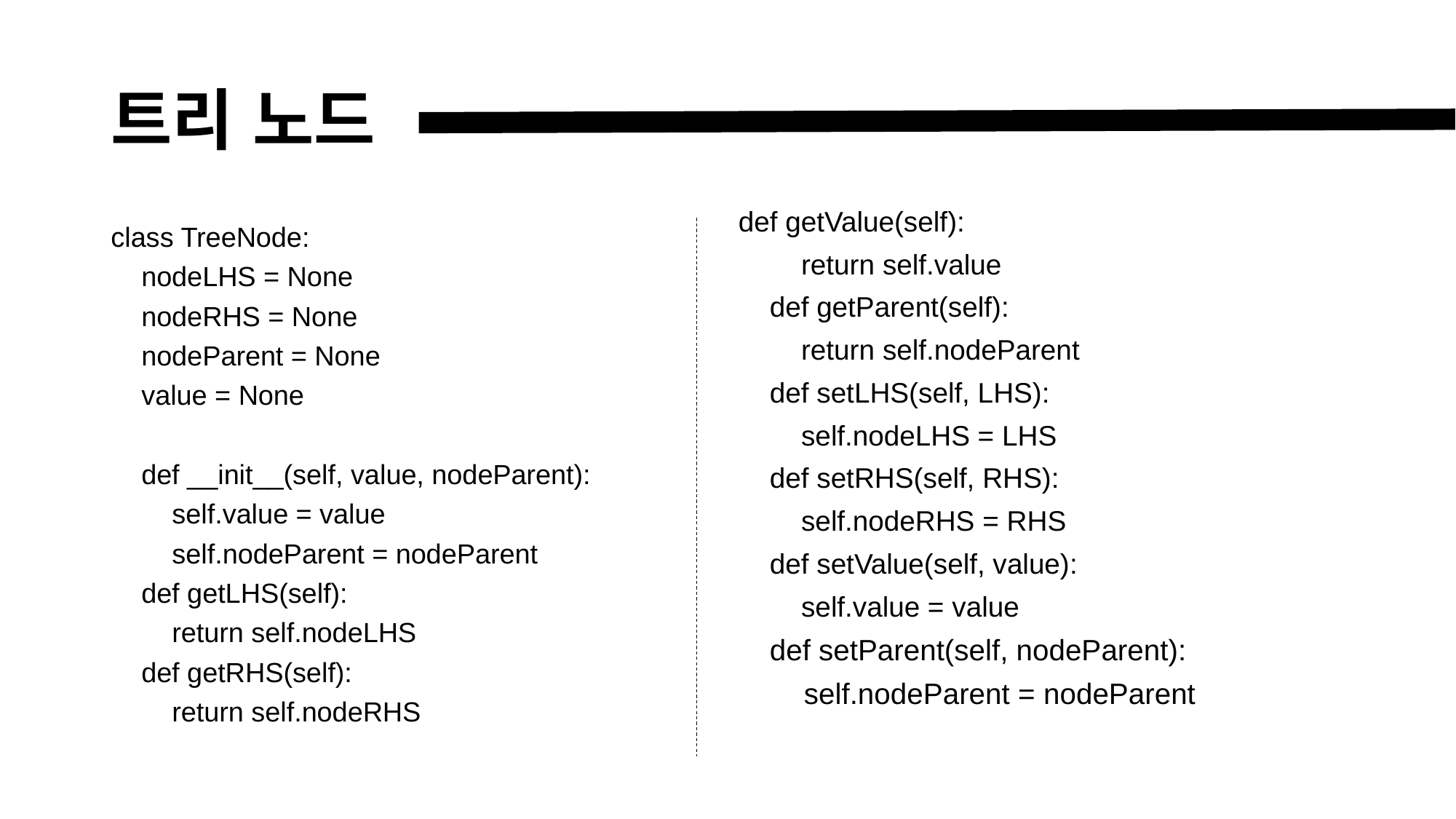

# 트리 노드
def getValue(self):
        return self.value
    def getParent(self):
        return self.nodeParent
    def setLHS(self, LHS):
        self.nodeLHS = LHS
    def setRHS(self, RHS):
        self.nodeRHS = RHS
    def setValue(self, value):
        self.value = value
    def setParent(self, nodeParent):
        self.nodeParent = nodeParent
class TreeNode:
    nodeLHS = None
    nodeRHS = None
    nodeParent = None
    value = None

    def __init__(self, value, nodeParent):
        self.value = value
        self.nodeParent = nodeParent
    def getLHS(self):
        return self.nodeLHS
    def getRHS(self):
        return self.nodeRHS